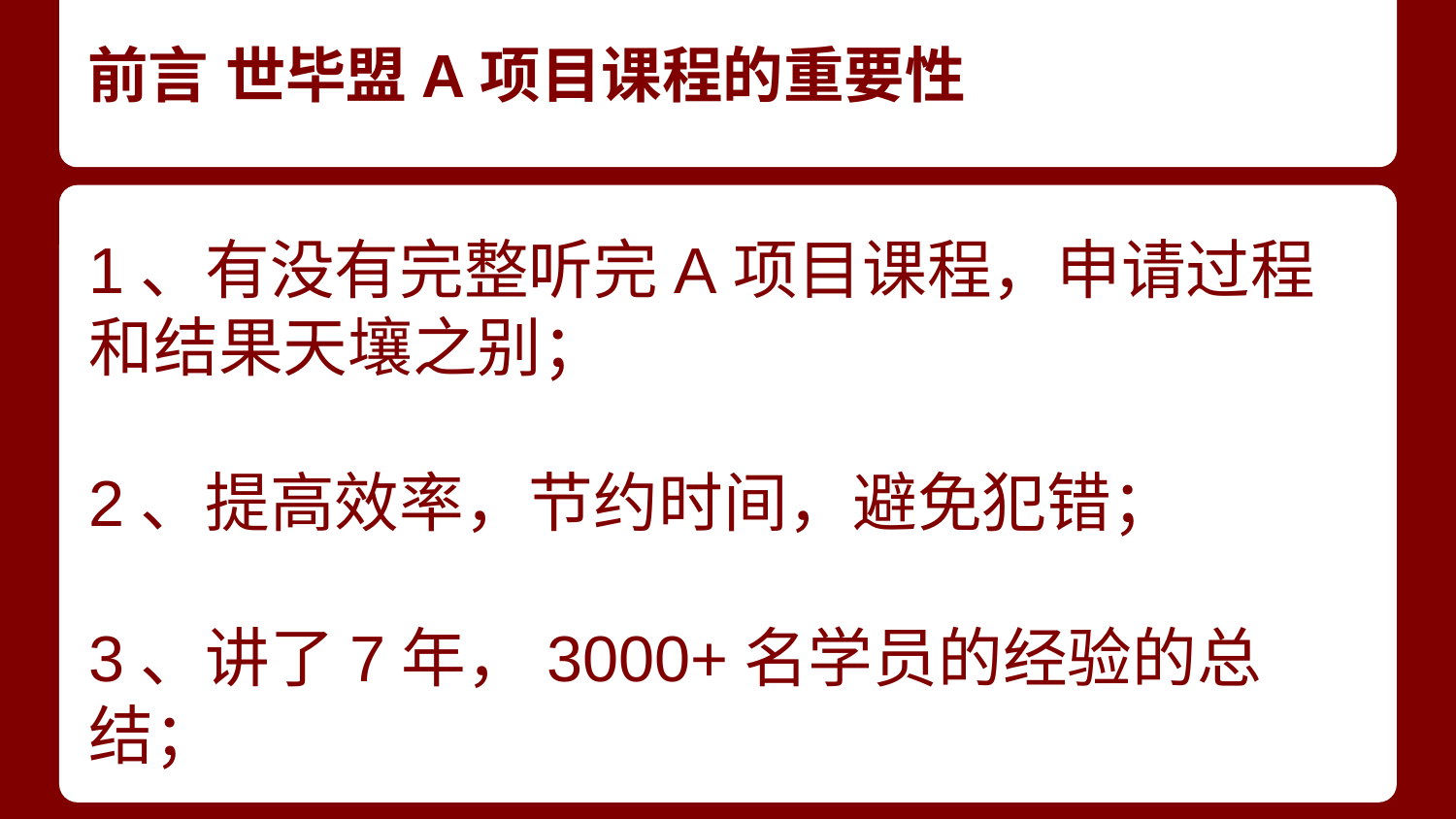

# 前言 世毕盟A项目课程的重要性
1、有没有完整听完A项目课程，申请过程和结果天壤之别；

2、提高效率，节约时间，避免犯错；

3、讲了7年，3000+名学员的经验的总结；